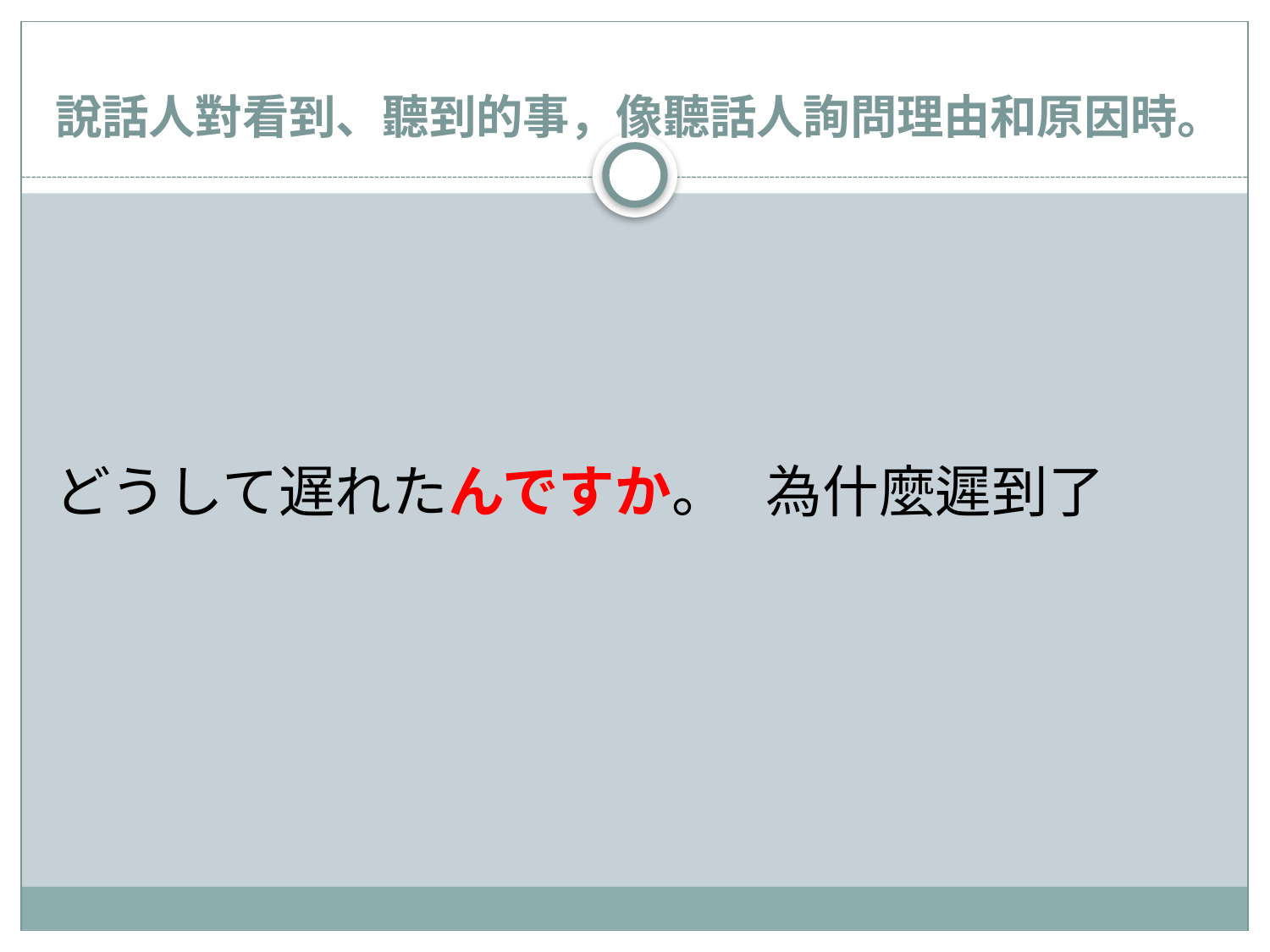

# 說話人對看到、聽到的事，像聽話人詢問理由和原因時。

どうして遅れたんですか。   為什麼遲到了